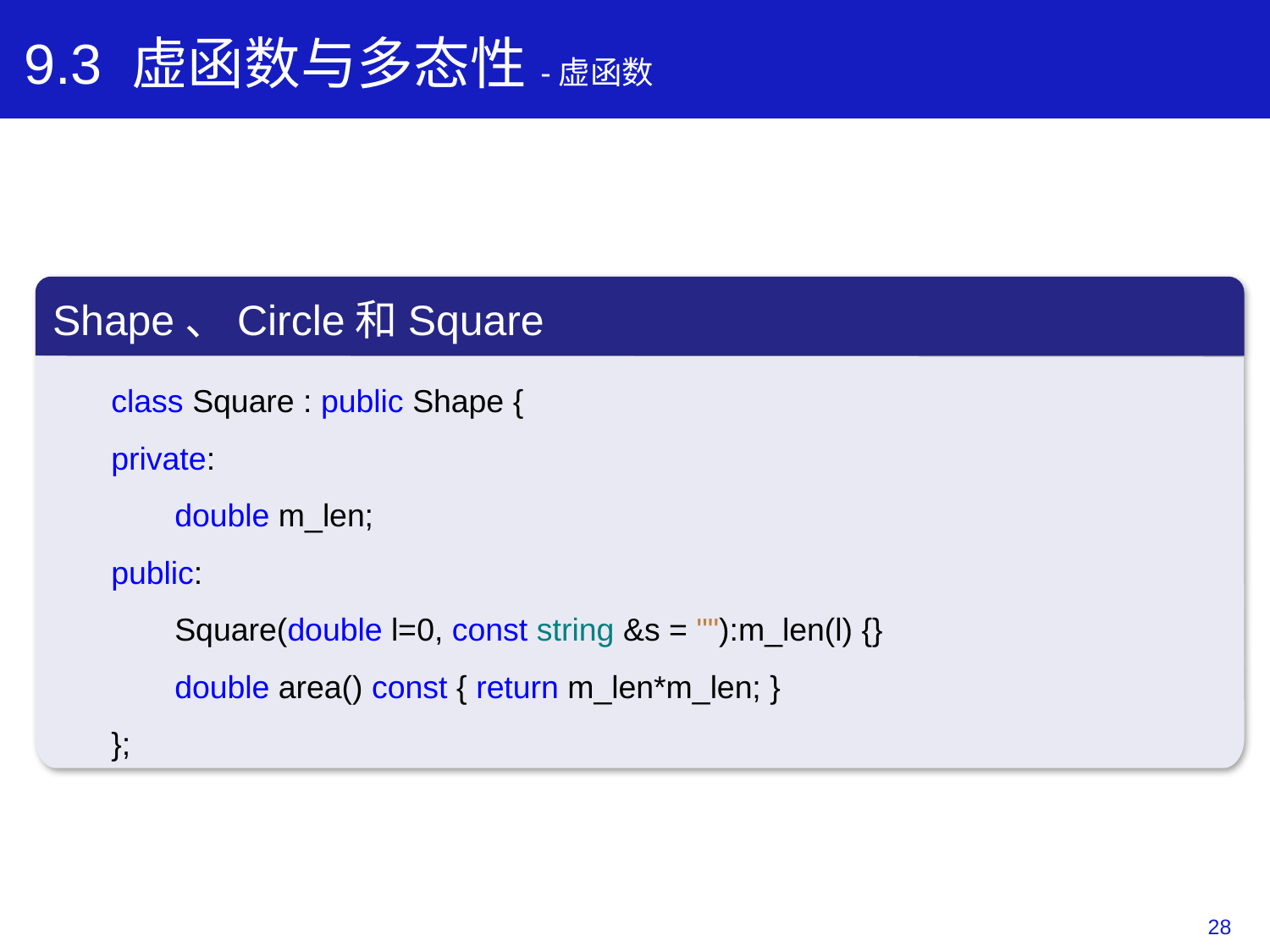

9.3 虚函数与多态性-虚函数
Shape、Circle和Square
class Square : public Shape {
private:
double m_len;
public:
Square(double l=0, const string &s = ""):m_len(l) {}
double area() const { return m_len*m_len; }
};
28